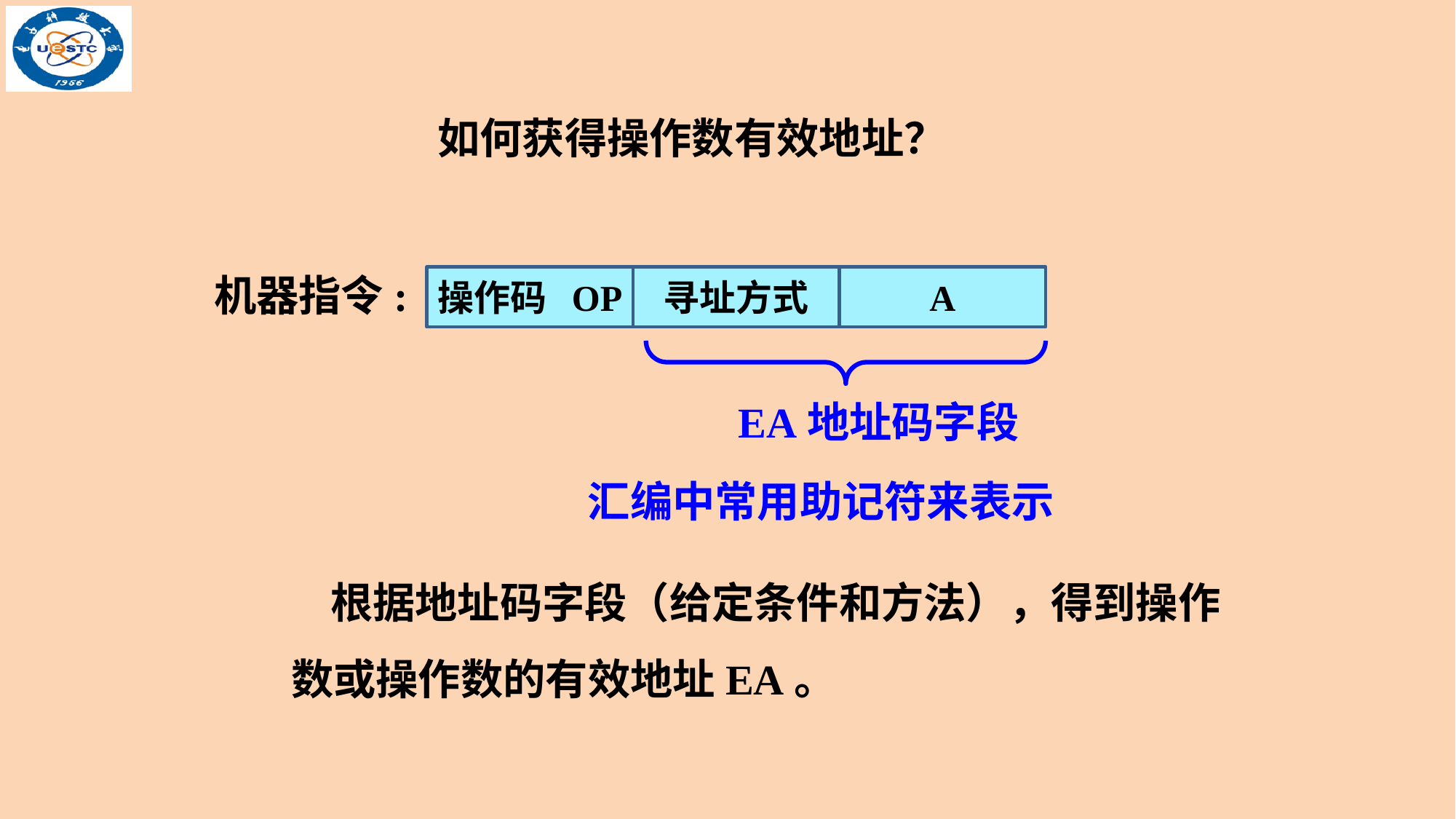

如何获得操作数有效地址？

机器指令:
操作码  OP
寻址方式
A
EA地址码字段
汇编中常用助记符来表示
   根据地址码字段（给定条件和方法），得到操作数或操作数的有效地址EA。